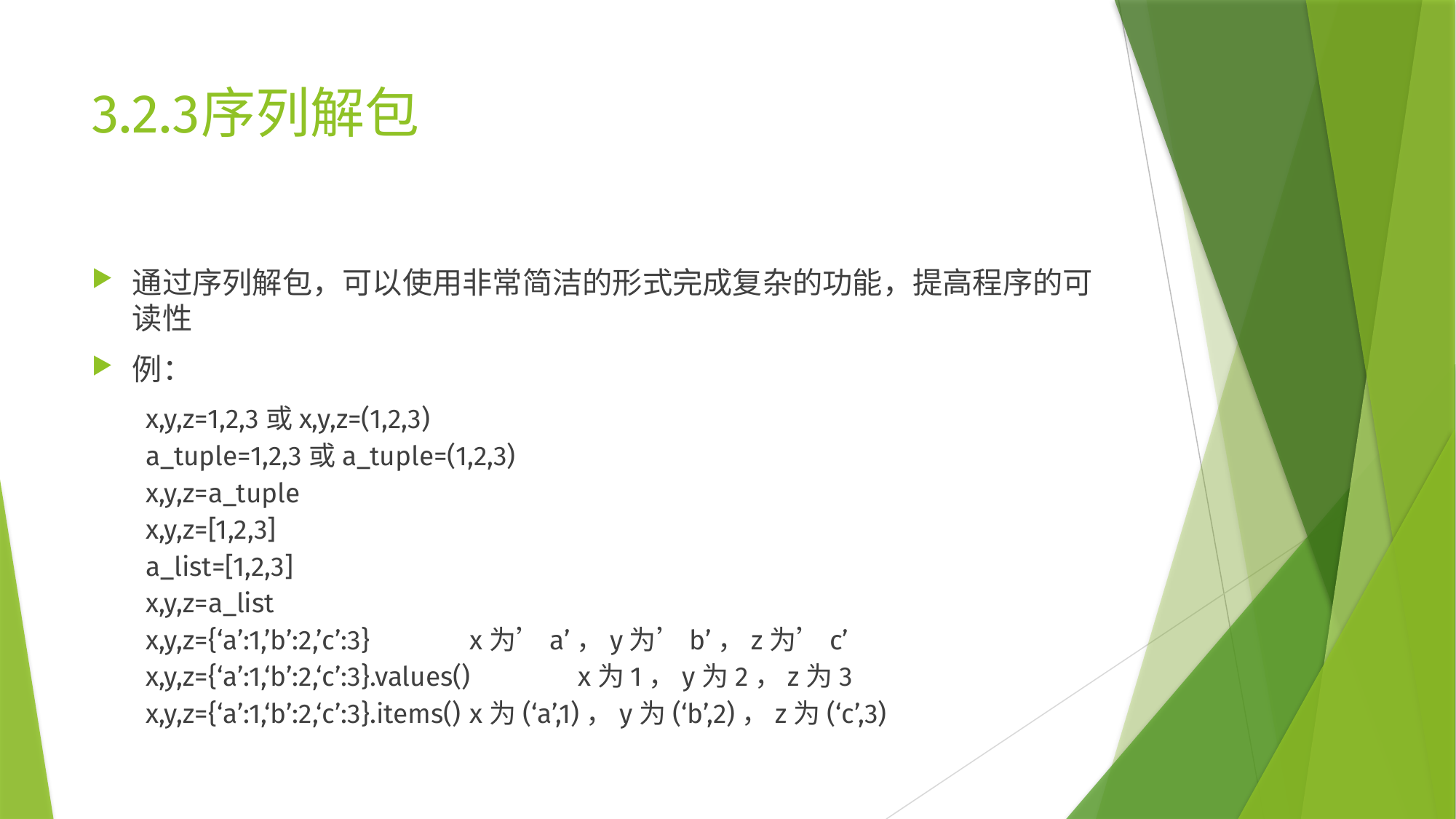

# 3.2.3	序列解包
通过序列解包，可以使用非常简洁的形式完成复杂的功能，提高程序的可读性
例：
x,y,z=1,2,3或x,y,z=(1,2,3)
a_tuple=1,2,3或a_tuple=(1,2,3)
x,y,z=a_tuple
x,y,z=[1,2,3]
a_list=[1,2,3]
x,y,z=a_list
x,y,z={‘a’:1,’b’:2,’c’:3}				x为’a’，y为’b’，z为’c’
x,y,z={‘a’:1,‘b’:2,‘c’:3}.values()		x为1，y为2，z为3
x,y,z={‘a’:1,‘b’:2,‘c’:3}.items()		x为(‘a’,1)，y为(‘b’,2)，z为(‘c’,3)